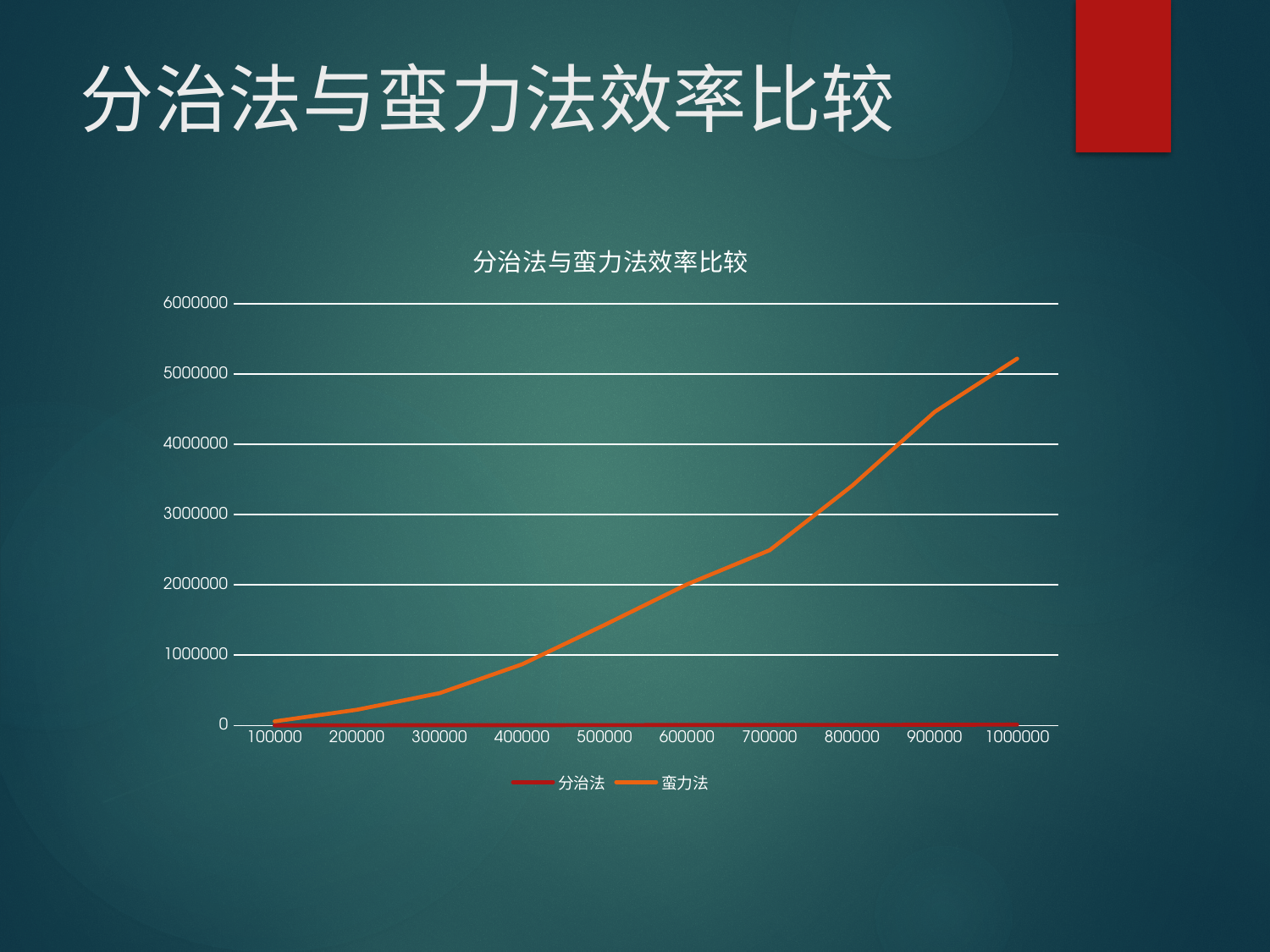

# 分治法与蛮力法效率比较

### Chart: 分治法与蛮力法效率比较

| Category | 分治法 | 蛮力法 |
|---|---|---|
| 100000 | 827.0 | 57630.0 |
| 200000 | 1853.0 | 223469.0 |
| 300000 | 3128.0 | 459912.0 |
| 400000 | 3861.0 | 870744.0 |
| 500000 | 4838.0 | 1430950.0 |
| 600000 | 6302.0 | 2008390.0 |
| 700000 | 7228.0 | 2494000.0 |
| 800000 | 7801.0 | 3412170.0 |
| 900000 | 9212.0 | 4462610.0 |
| 1000000 | 11448.0 | 5220790.0 |